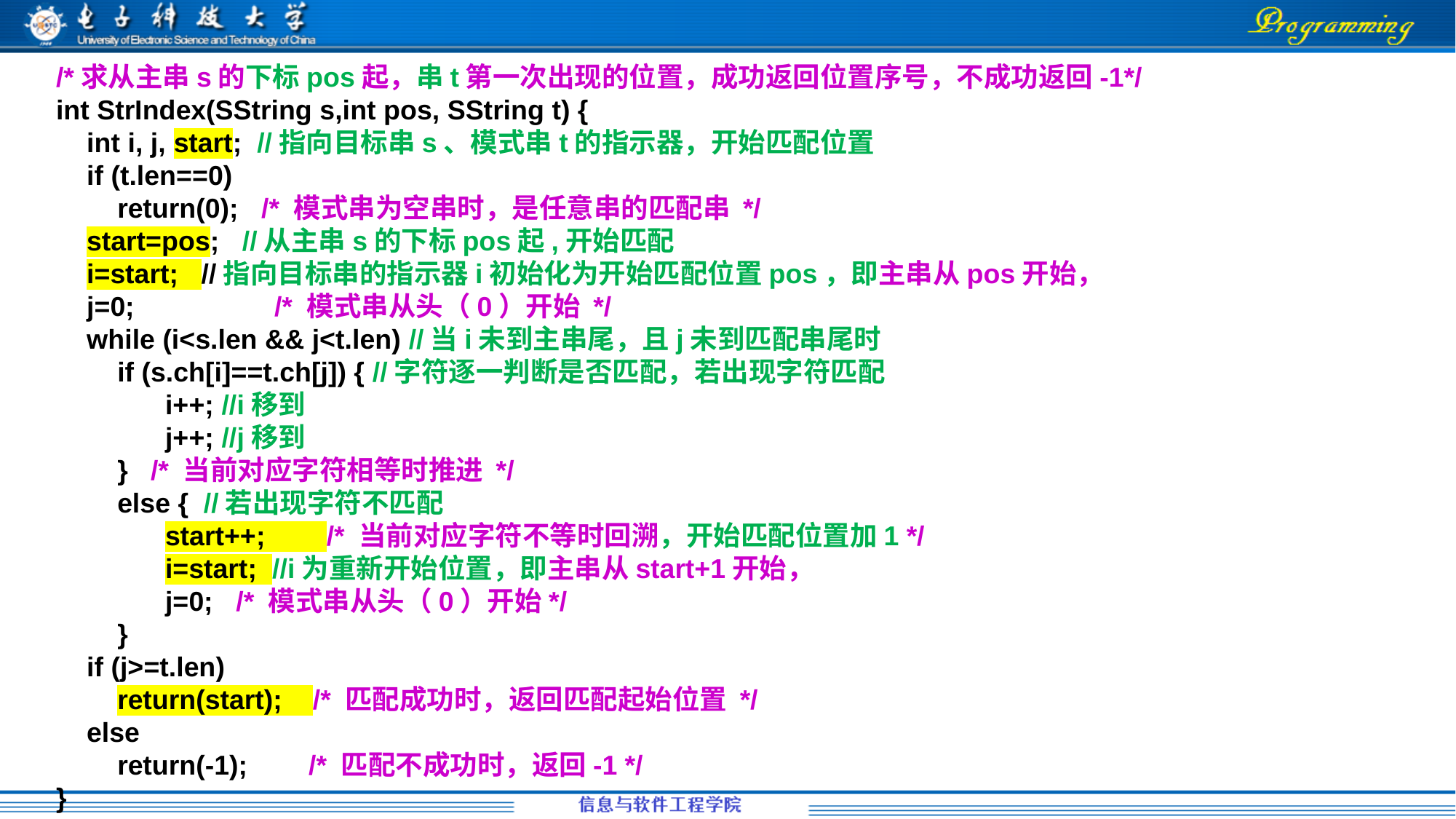

/*求从主串s的下标pos起，串t第一次出现的位置，成功返回位置序号，不成功返回-1*/
int StrIndex(SString s,int pos, SString t) {
    int i, j, start;  //指向目标串s、模式串t的指示器，开始匹配位置
    if (t.len==0)
        return(0);   /* 模式串为空串时，是任意串的匹配串 */
    start=pos;   //从主串s的下标pos起,开始匹配
    i=start;   //指向目标串的指示器i初始化为开始匹配位置pos，即主串从pos开始，
    j=0;  		/* 模式串从头（0）开始 */
    while (i<s.len && j<t.len) //当i未到主串尾，且j未到匹配串尾时
        if (s.ch[i]==t.ch[j]) { //字符逐一判断是否匹配，若出现字符匹配
	i++; //i移到
	j++; //j移到
        }   /* 当前对应字符相等时推进 */
        else {  //若出现字符不匹配
	start++;        /* 当前对应字符不等时回溯，开始匹配位置加1 */
	i=start;  //i为重新开始位置，即主串从start+1开始，
	j=0;   /* 模式串从头（0）开始*/
        }
    if (j>=t.len)
        return(start);    /* 匹配成功时，返回匹配起始位置 */
    else
        return(-1);        /* 匹配不成功时，返回-1 */
}